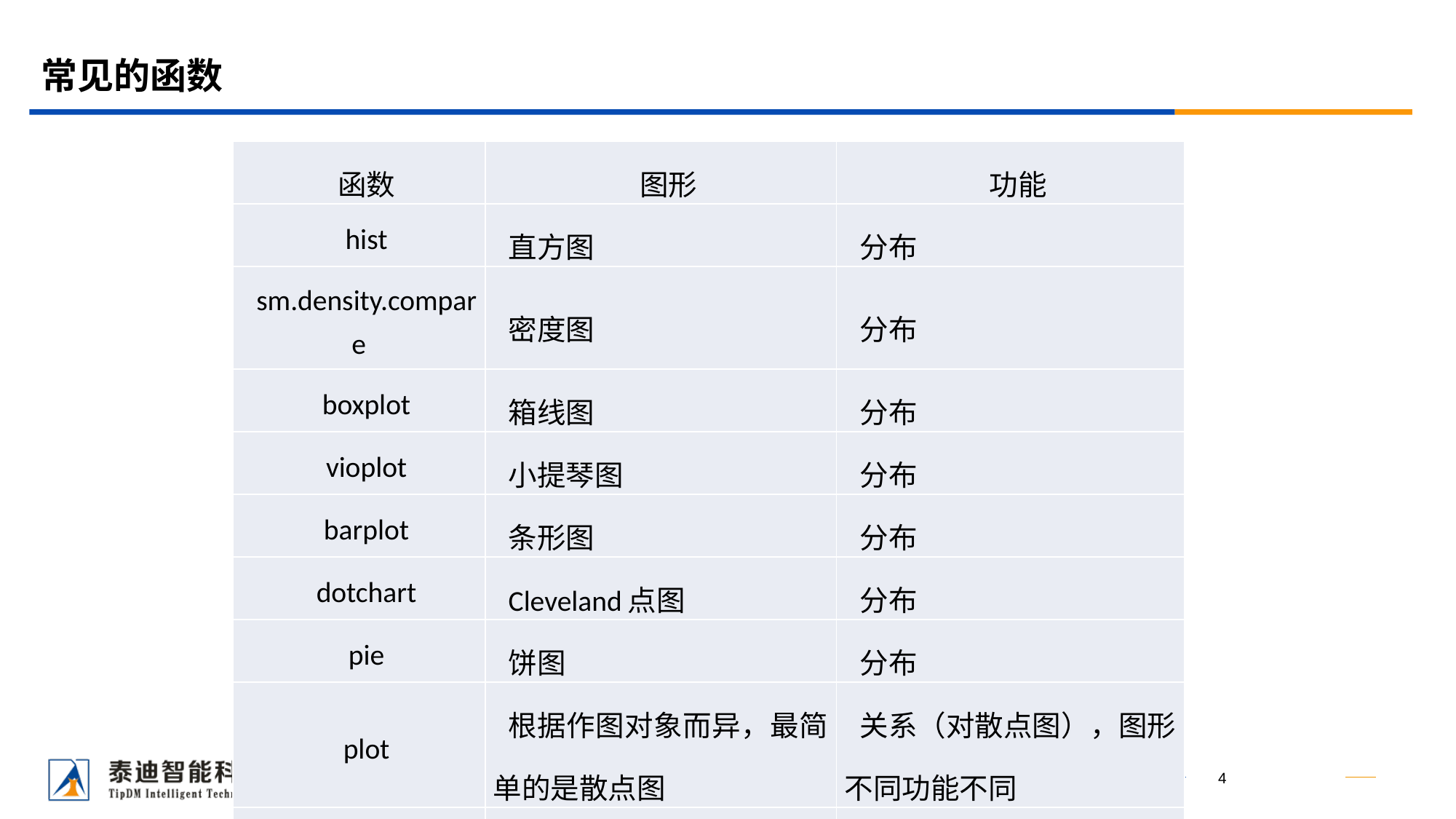

# 常见的函数
| 函数 | 图形 | 功能 |
| --- | --- | --- |
| hist | 直方图 | 分布 |
| sm.density.compare | 密度图 | 分布 |
| boxplot | 箱线图 | 分布 |
| vioplot | 小提琴图 | 分布 |
| barplot | 条形图 | 分布 |
| dotchart | Cleveland点图 | 分布 |
| pie | 饼图 | 分布 |
| plot | 根据作图对象而异，最简单的是散点图 | 关系（对散点图），图形不同功能不同 |
| pairs | 散点图矩阵 | 关系 |
| corrgram | 相关图 | 关系 |